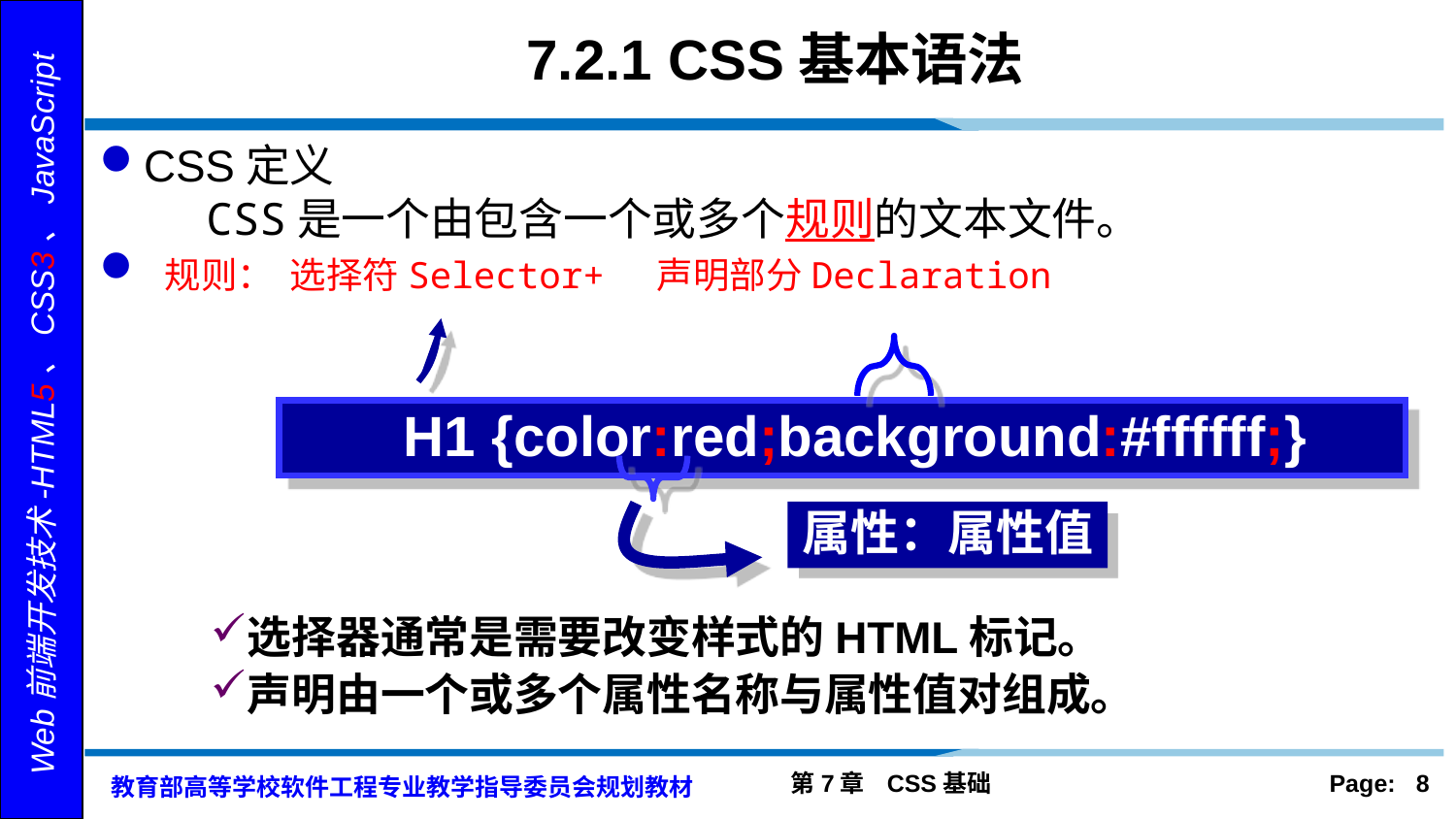

# 7.2.1 CSS基本语法
CSS定义
    CSS是一个由包含一个或多个规则的文本文件。
 规则：  选择符Selector+  声明部分Declaration

       H1 {color:red;background:#ffffff;}

属性：属性值

选择器通常是需要改变样式的HTML标记。
声明由一个或多个属性名称与属性值对组成。